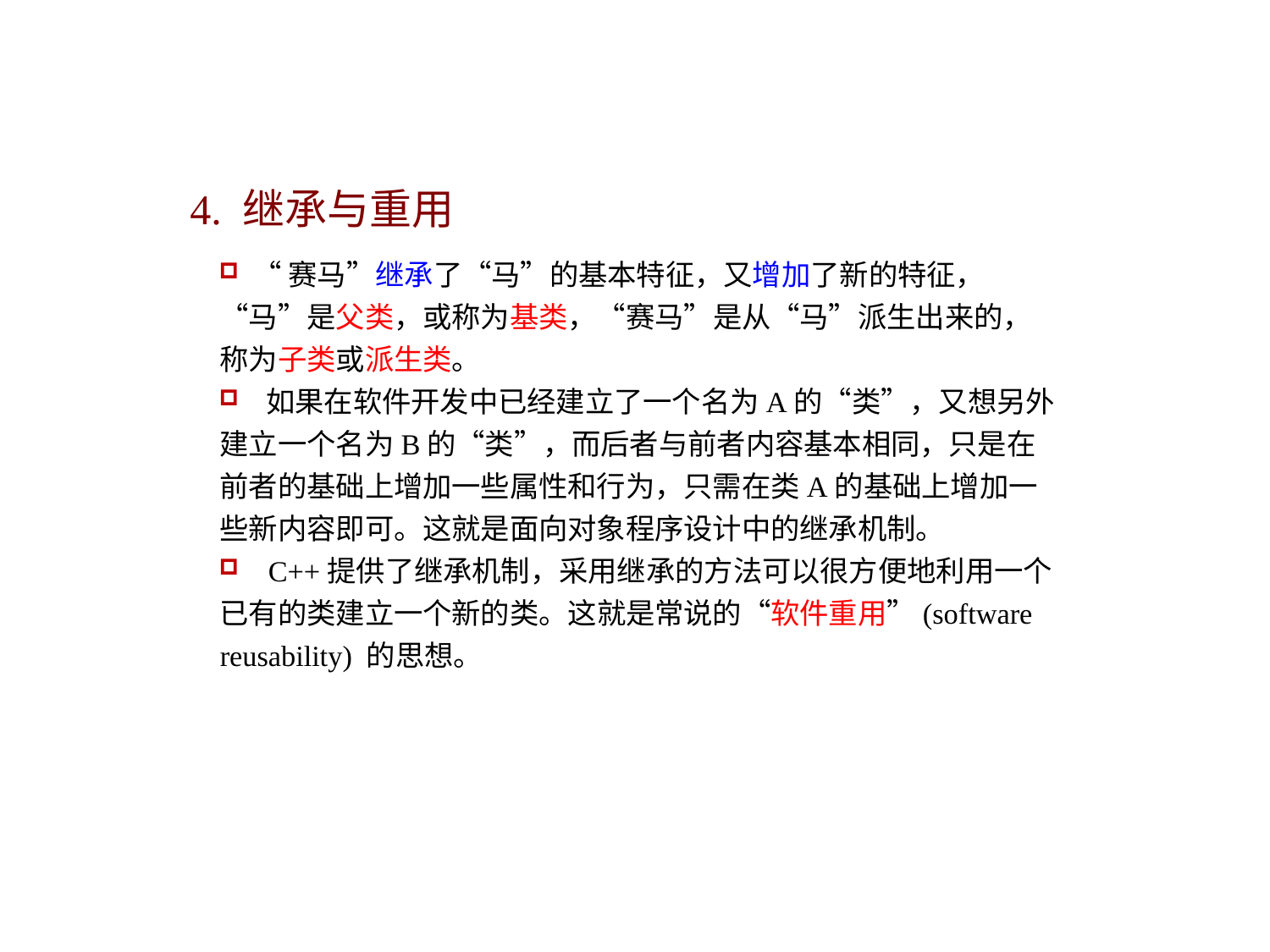

4. 继承与重用
  “赛马”继承了“马”的基本特征，又增加了新的特征，“马”是父类，或称为基类，“赛马”是从“马”派生出来的，称为子类或派生类。
   如果在软件开发中已经建立了一个名为A的“类”，又想另外建立一个名为B的“类”，而后者与前者内容基本相同，只是在前者的基础上增加一些属性和行为，只需在类A的基础上增加一些新内容即可。这就是面向对象程序设计中的继承机制。
    C++提供了继承机制，采用继承的方法可以很方便地利用一个已有的类建立一个新的类。这就是常说的“软件重用”(software reusability) 的思想。